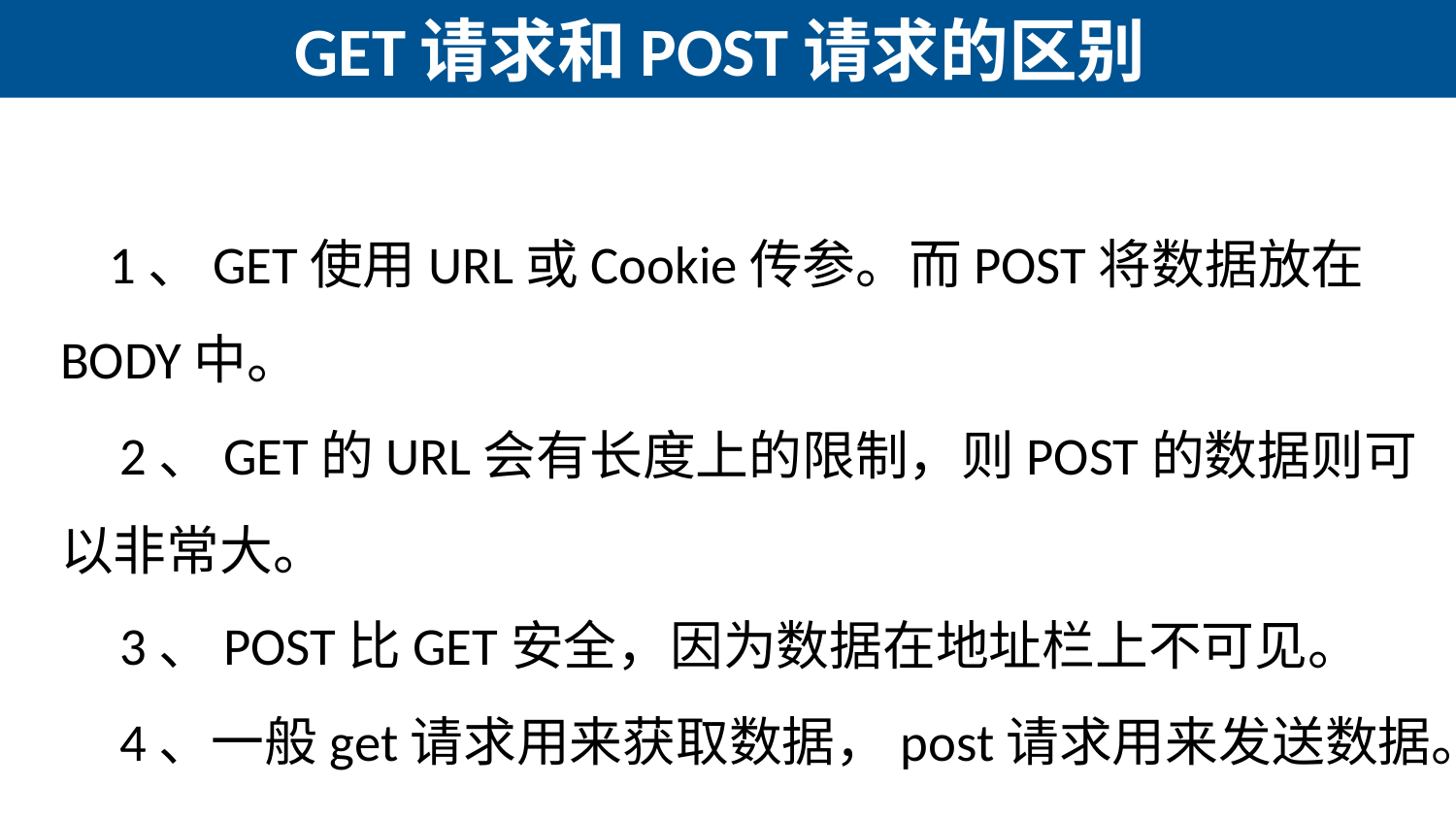

# GET请求和POST请求的区别
    1、GET使用URL或Cookie传参。而POST将数据放在BODY中。
    2、GET的URL会有长度上的限制，则POST的数据则可以非常大。
    3、POST比GET安全，因为数据在地址栏上不可见。
    4、一般get请求用来获取数据，post请求用来发送数据。